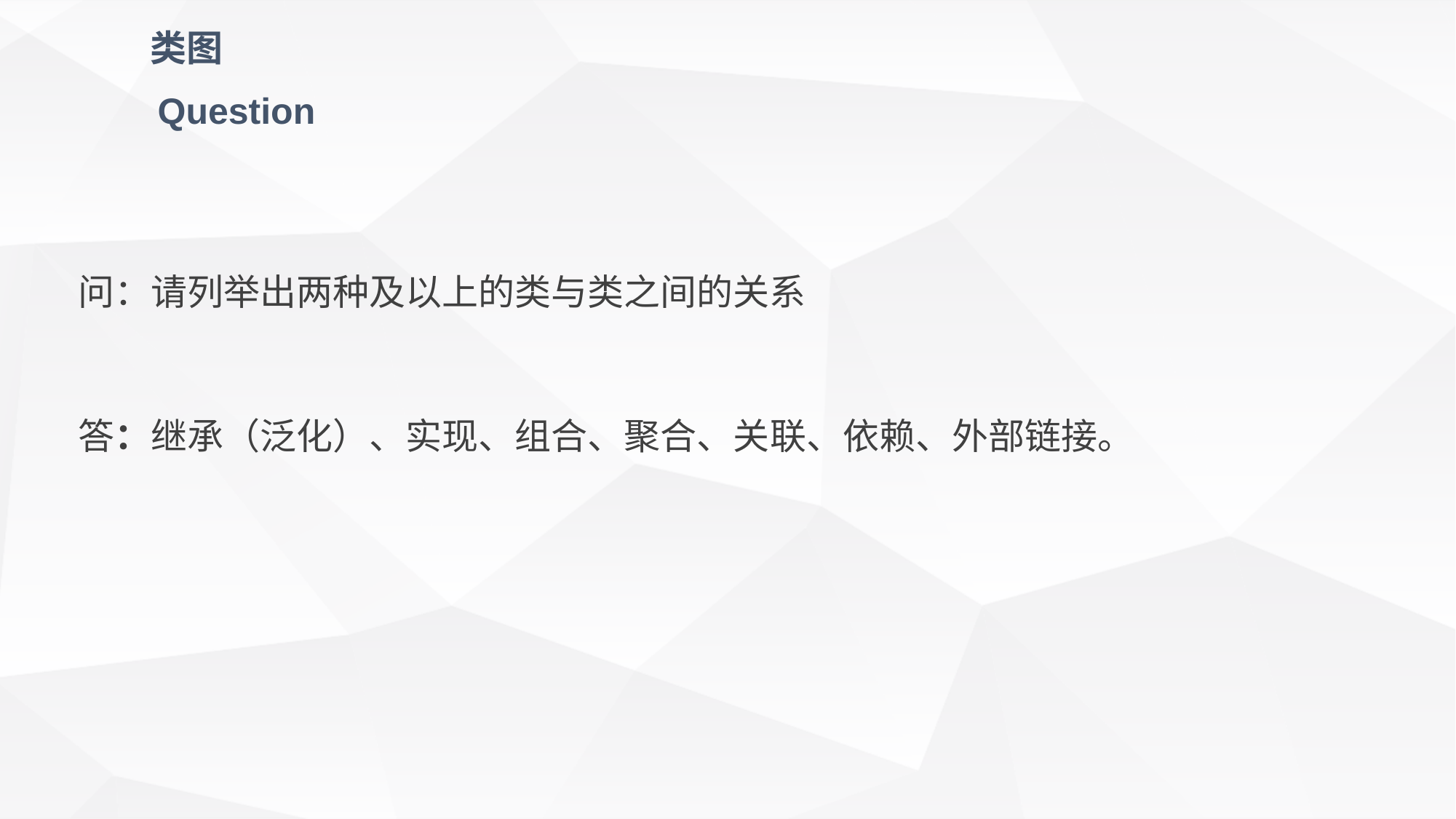

类图
Question
问：请列举出两种及以上的类与类之间的关系
答：继承（泛化）、实现、组合、聚合、关联、依赖、外部链接。